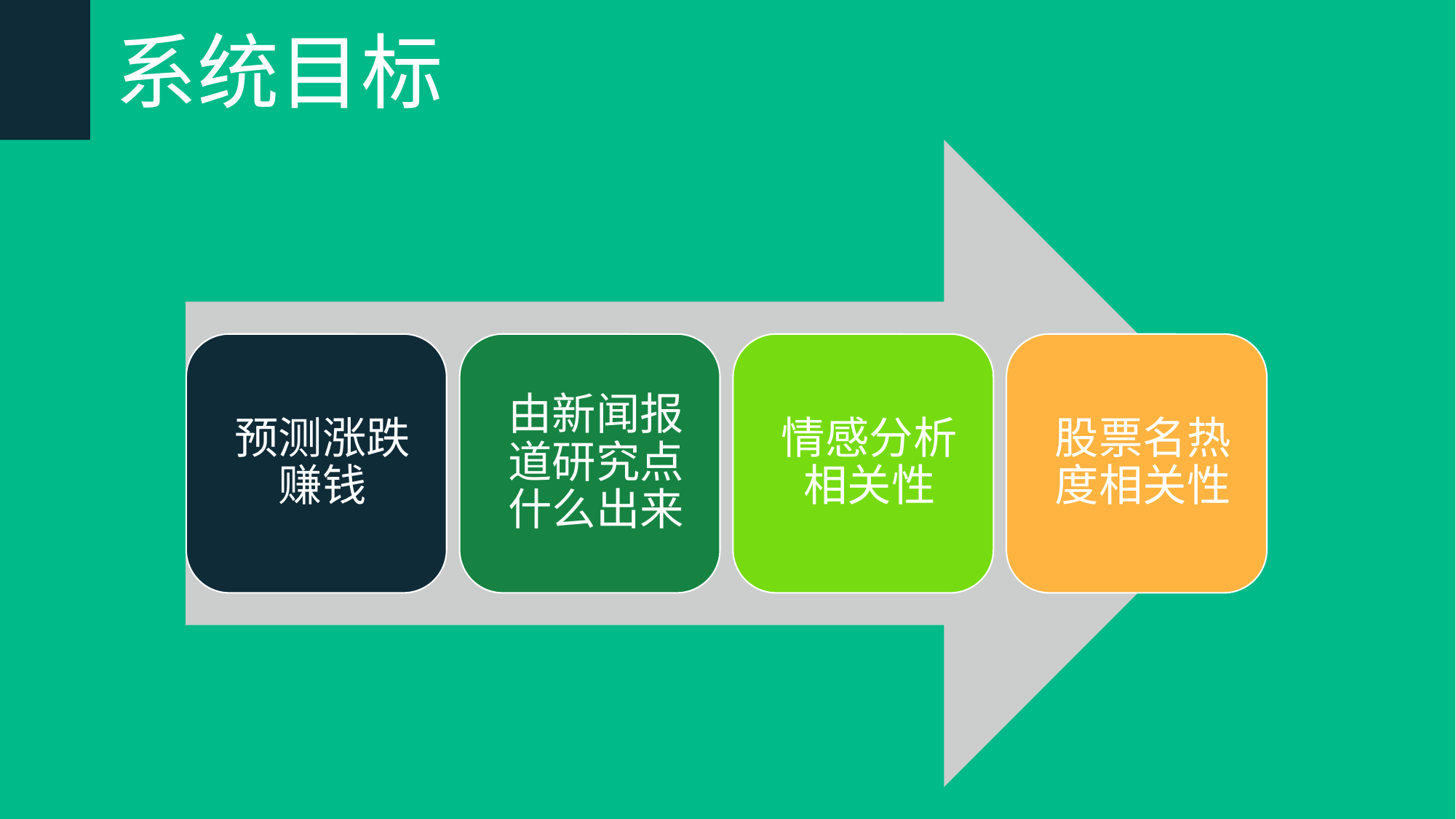

系统目标
预测涨跌赚钱
由新闻报道研究点什么出来
情感分析相关性
股票名热度相关性